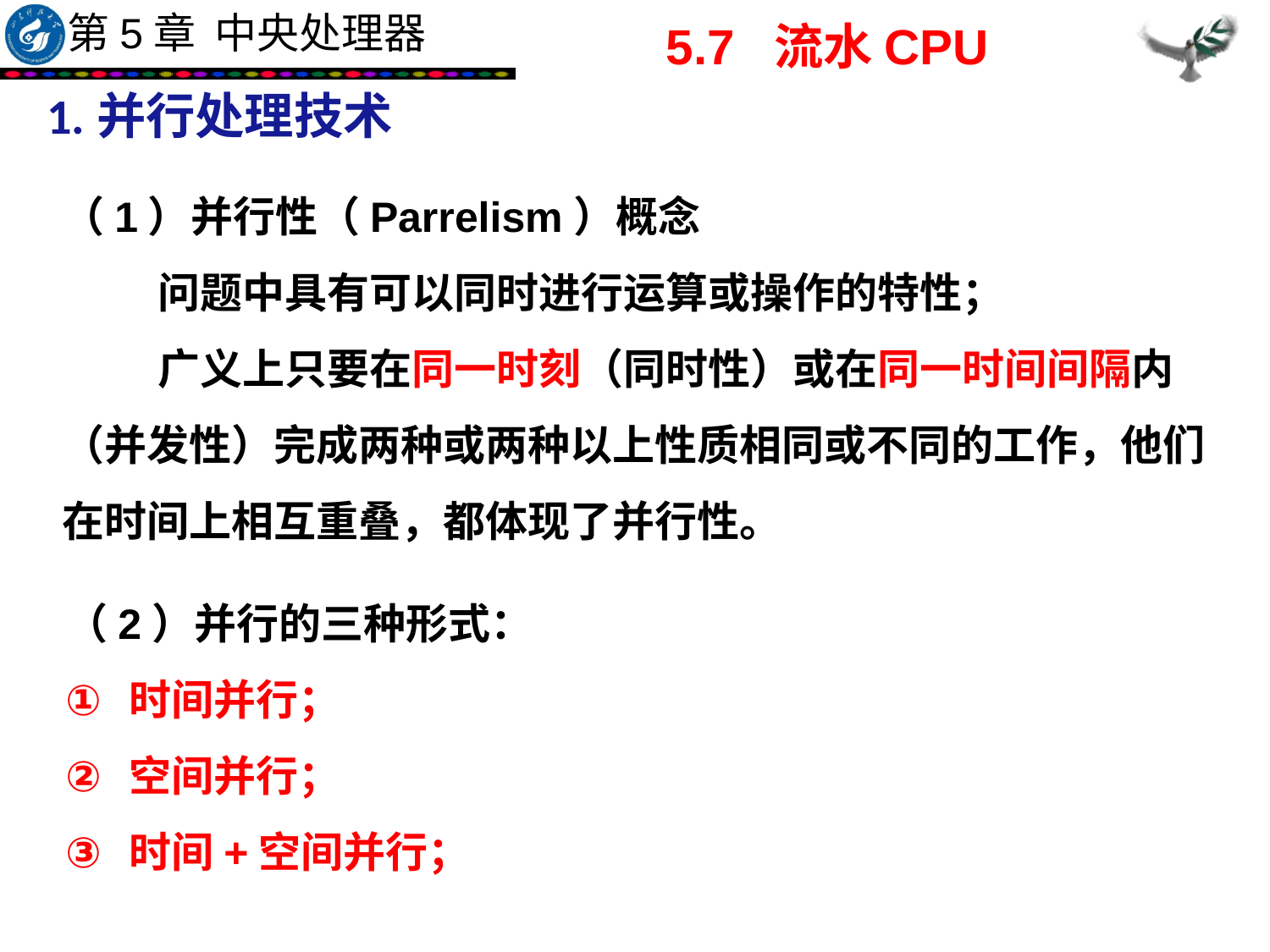

5.7  流水CPU
1.并行处理技术
（1）并行性（Parrelism）概念
         问题中具有可以同时进行运算或操作的特性；
         广义上只要在同一时刻（同时性）或在同一时间间隔内（并发性）完成两种或两种以上性质相同或不同的工作，他们在时间上相互重叠，都体现了并行性。
（2）并行的三种形式：
时间并行；
空间并行；
时间+空间并行；